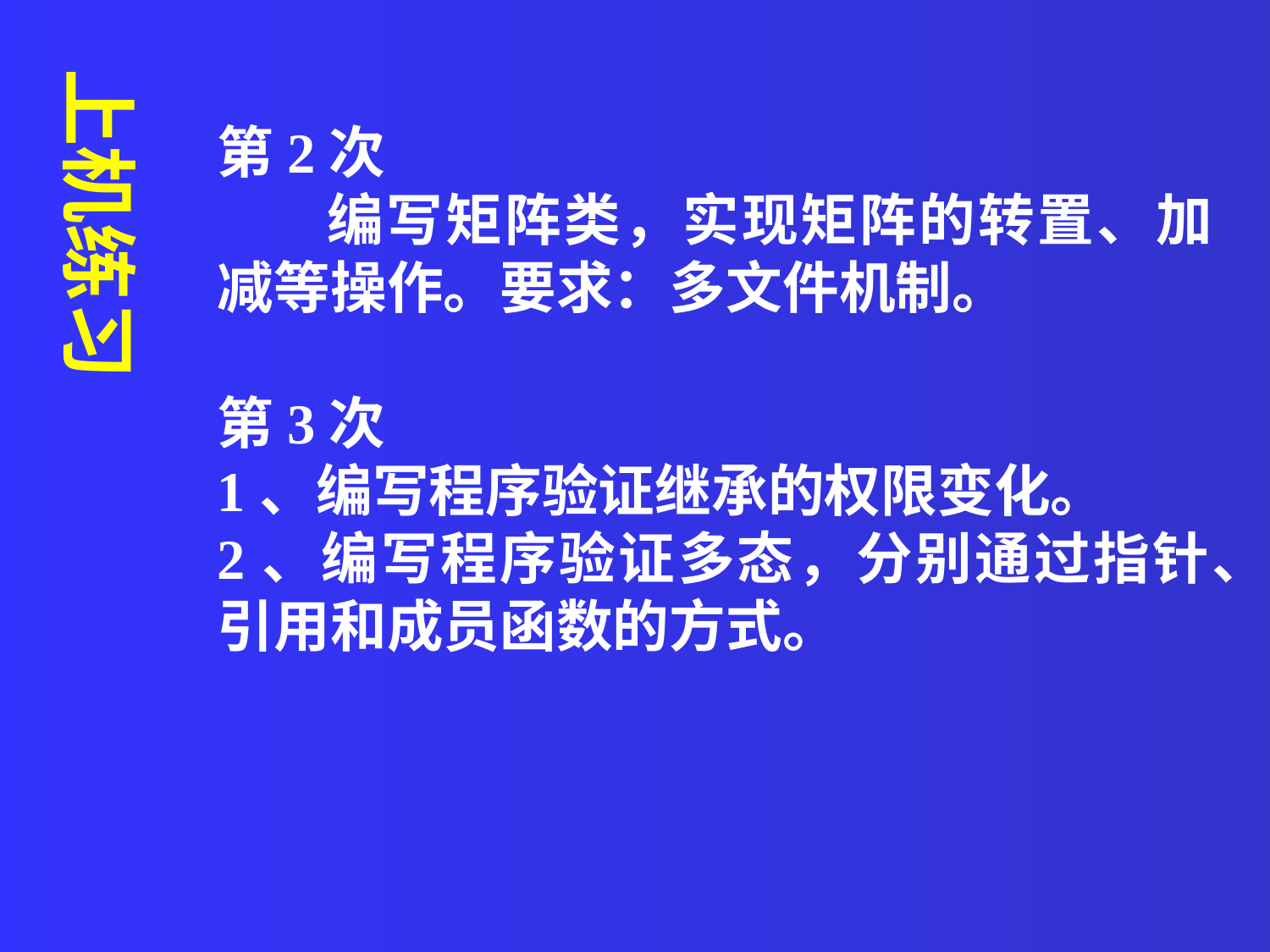

上机练习
第2次
      编写矩阵类，实现矩阵的转置、加减等操作。要求：多文件机制。

第3次
1、编写程序验证继承的权限变化。
2、编写程序验证多态，分别通过指针、引用和成员函数的方式。